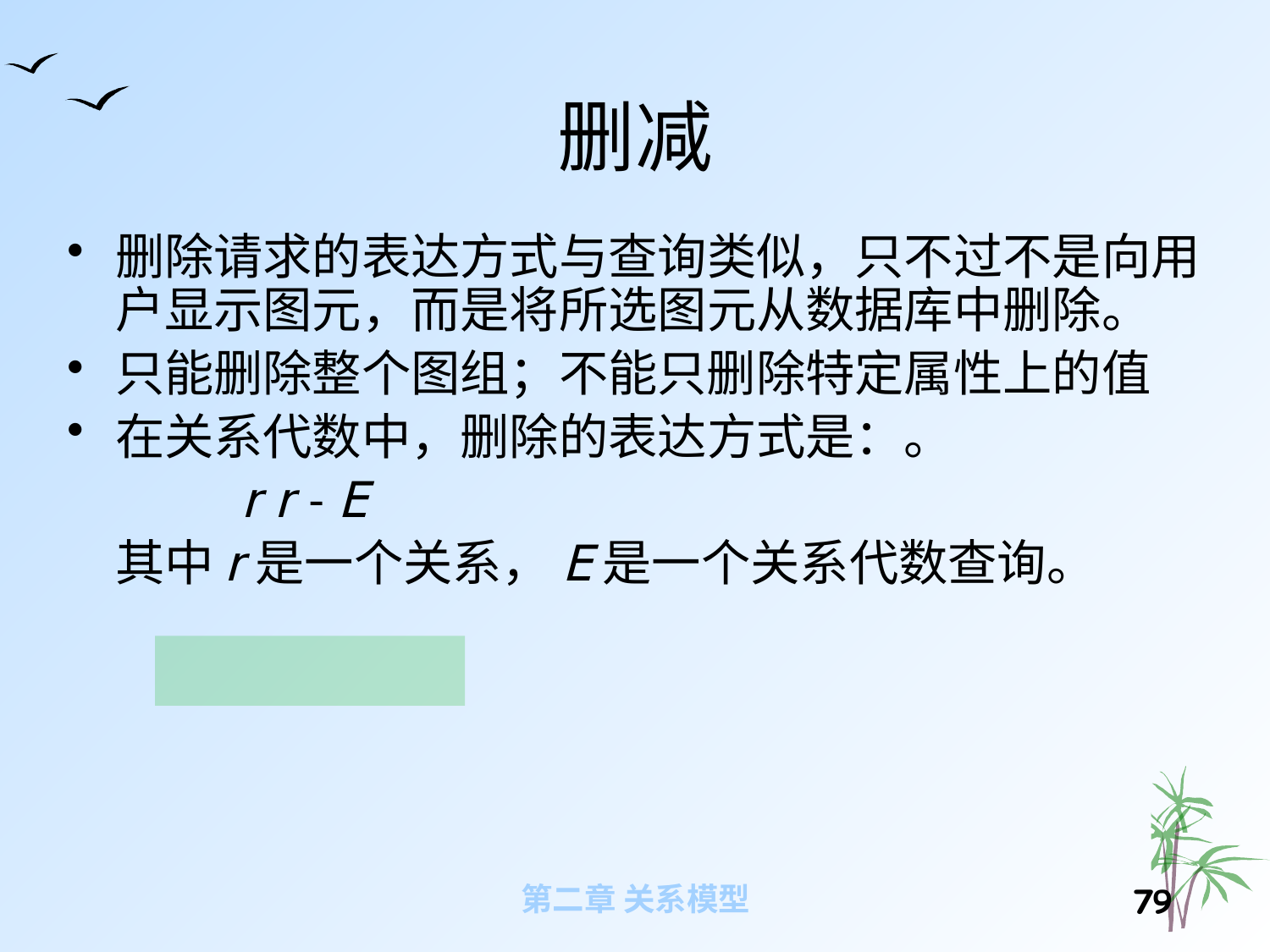

# 删减
删除请求的表达方式与查询类似，只不过不是向用户显示图元，而是将所选图元从数据库中删除。
只能删除整个图组；不能只删除特定属性上的值
在关系代数中，删除的表达方式是：。
		r r - E
	其中r是一个关系，E是一个关系代数查询。

第二章 关系模型
79